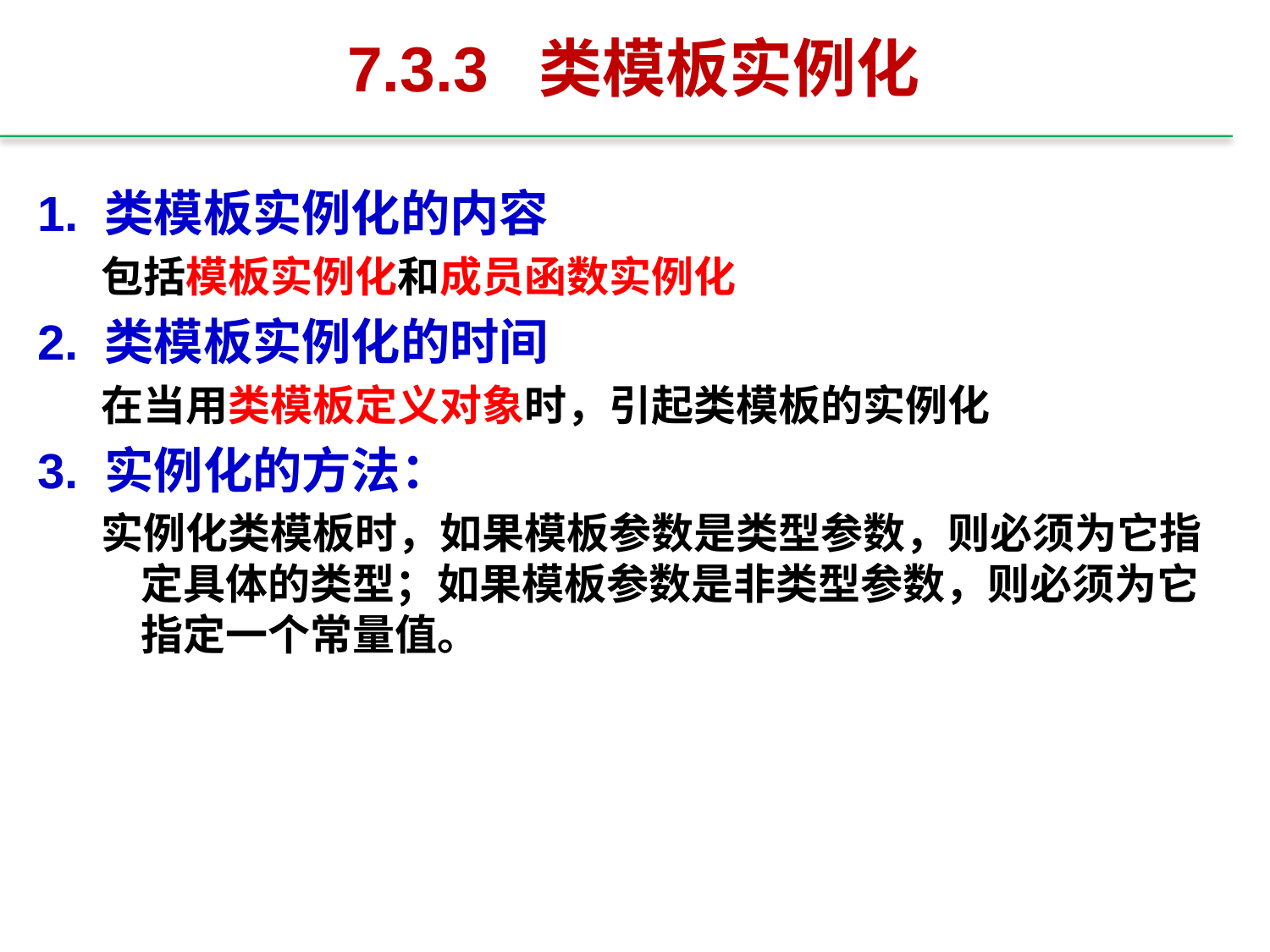

# 7.3.3  类模板实例化
1. 类模板实例化的内容
包括模板实例化和成员函数实例化
2. 类模板实例化的时间
在当用类模板定义对象时，引起类模板的实例化
3. 实例化的方法：
实例化类模板时，如果模板参数是类型参数，则必须为它指定具体的类型；如果模板参数是非类型参数，则必须为它指定一个常量值。